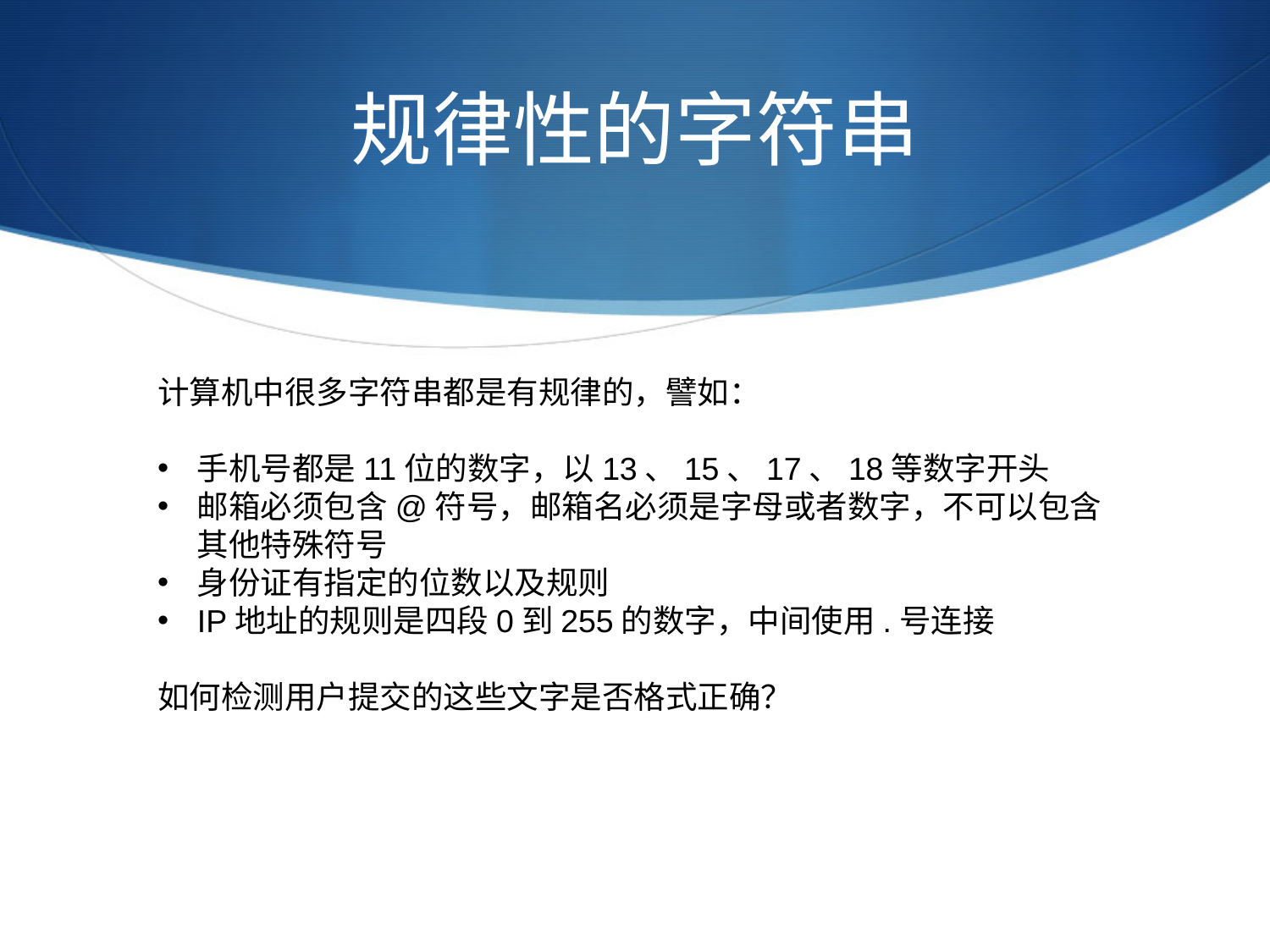

# 规律性的字符串
计算机中很多字符串都是有规律的，譬如：

手机号都是11位的数字，以13、15、17、18等数字开头
邮箱必须包含@符号，邮箱名必须是字母或者数字，不可以包含其他特殊符号
身份证有指定的位数以及规则
IP地址的规则是四段0到255的数字，中间使用.号连接

如何检测用户提交的这些文字是否格式正确？